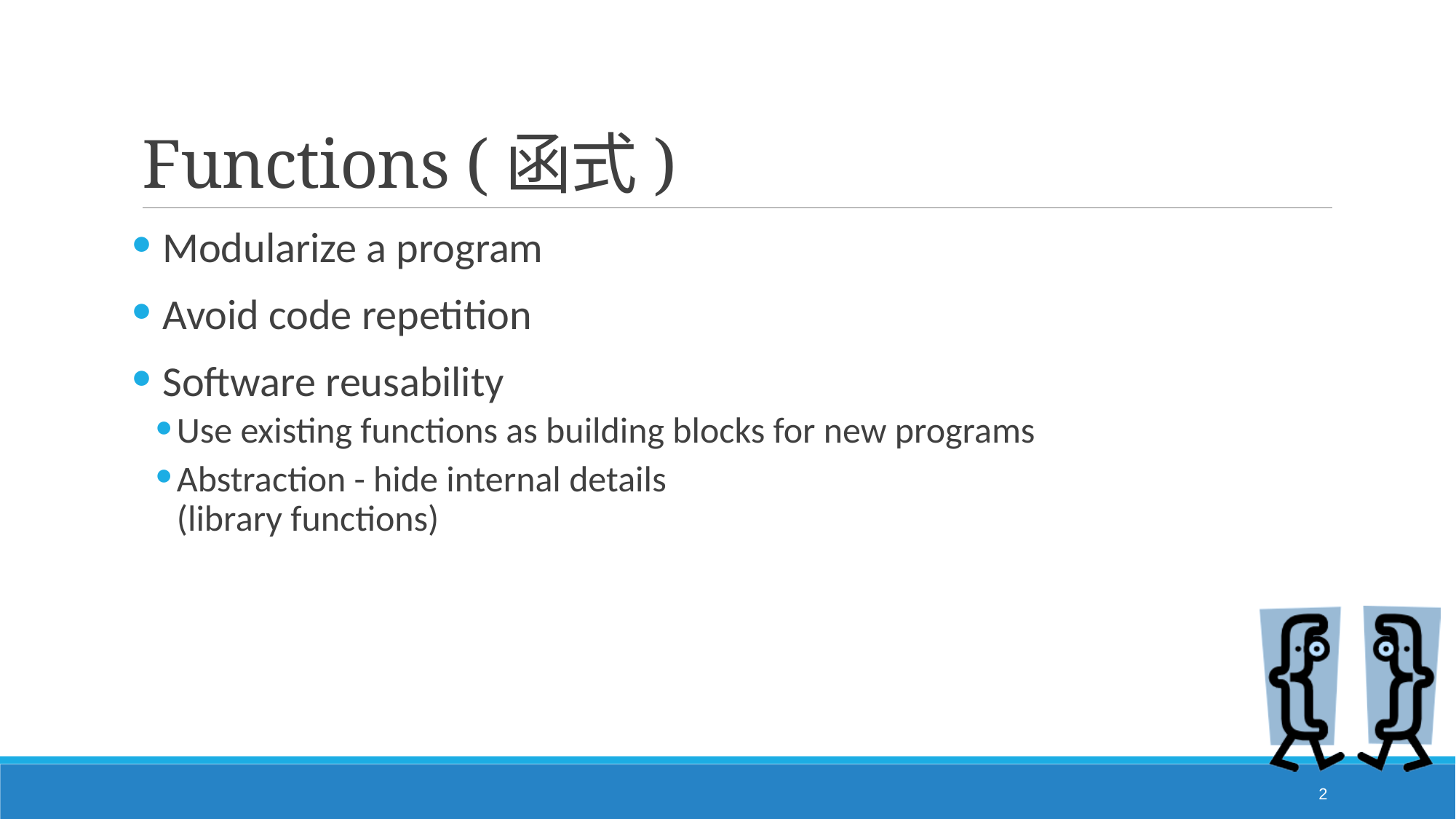

# Functions (函式)
Modularize a program
Avoid code repetition
Software reusability
Use existing functions as building blocks for new programs
Abstraction - hide internal details
(library functions)

2